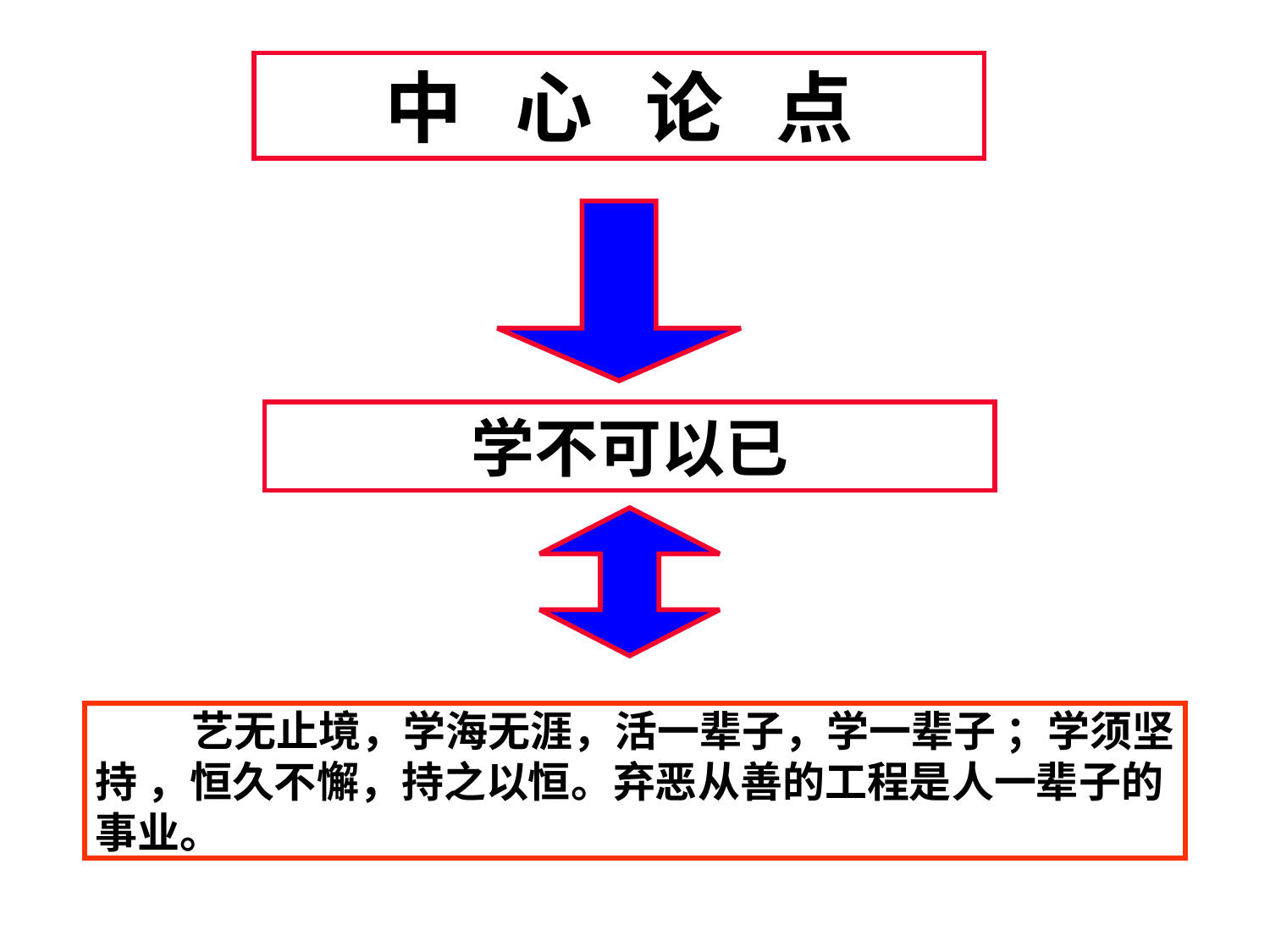

中   心   论   点

学不可以已

         艺无止境，学海无涯，活一辈子，学一辈子 ；学须坚持 ，恒久不懈，持之以恒。弃恶从善的工程是人一辈子的事业。